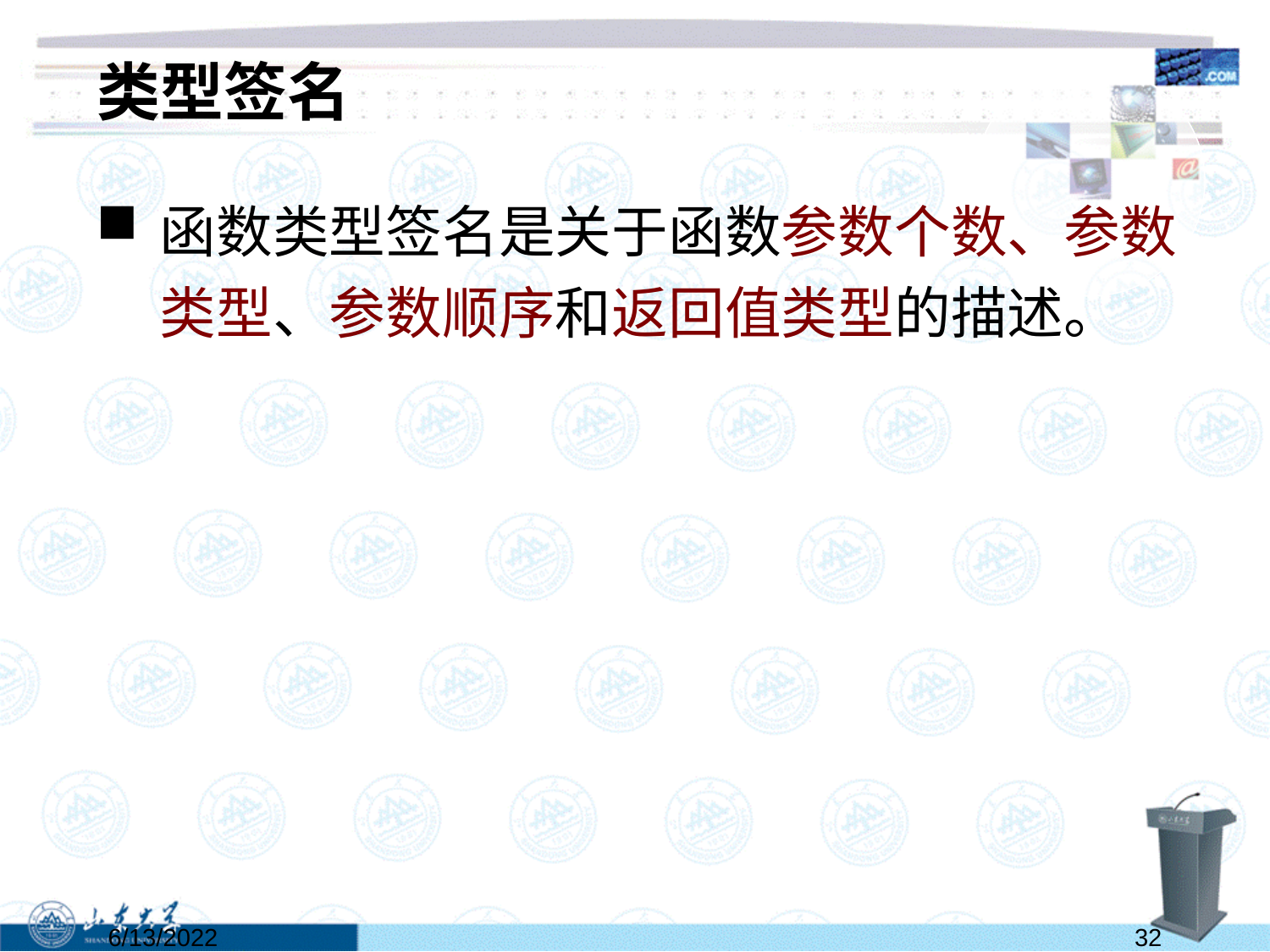

# 类型签名
函数类型签名是关于函数参数个数、参数类型、参数顺序和返回值类型的描述。
6/13/2022
32